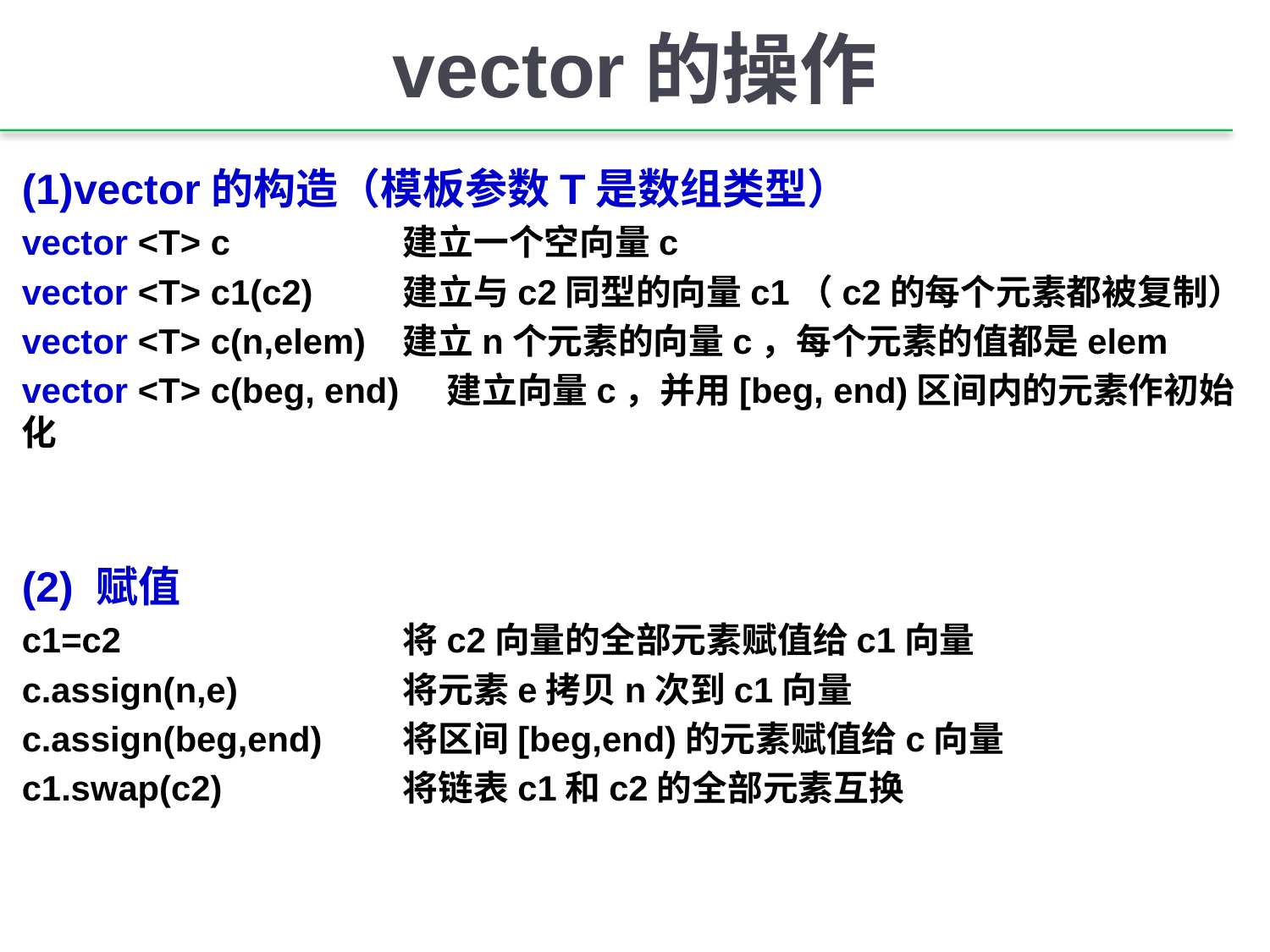

# vector的操作
(1)vector的构造（模板参数T是数组类型）
vector <T> c 		建立一个空向量c
vector <T> c1(c2) 	建立与c2同型的向量c1（c2的每个元素都被复制）
vector <T> c(n,elem)	建立n个元素的向量c，每个元素的值都是elem
vector <T> c(beg, end)    建立向量c，并用[beg, end)区间内的元素作初始化

(2) 赋值
c1=c2			将c2向量的全部元素赋值给c1向量
c.assign(n,e)		将元素e拷贝n次到c1向量
c.assign(beg,end) 	将区间[beg,end)的元素赋值给c向量
c1.swap(c2)		将链表c1和c2的全部元素互换